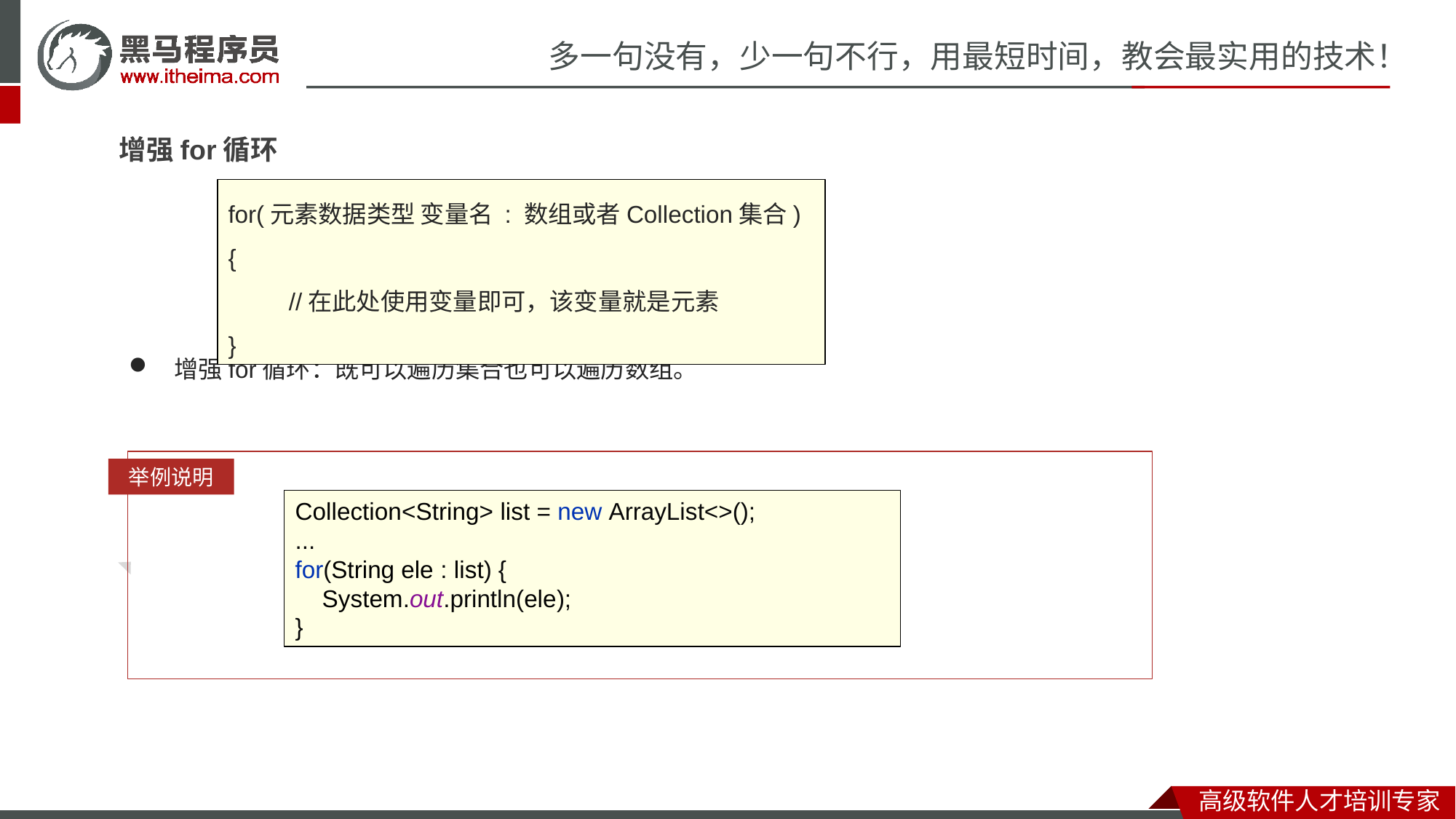

增强for循环
for(元素数据类型 变量名 : 数组或者Collection集合) {
         //在此处使用变量即可，该变量就是元素
}
 增强for循环：既可以遍历集合也可以遍历数组。

举例说明
Collection<String> list = new ArrayList<>();
...
for(String ele : list) {
    System.out.println(ele);
}